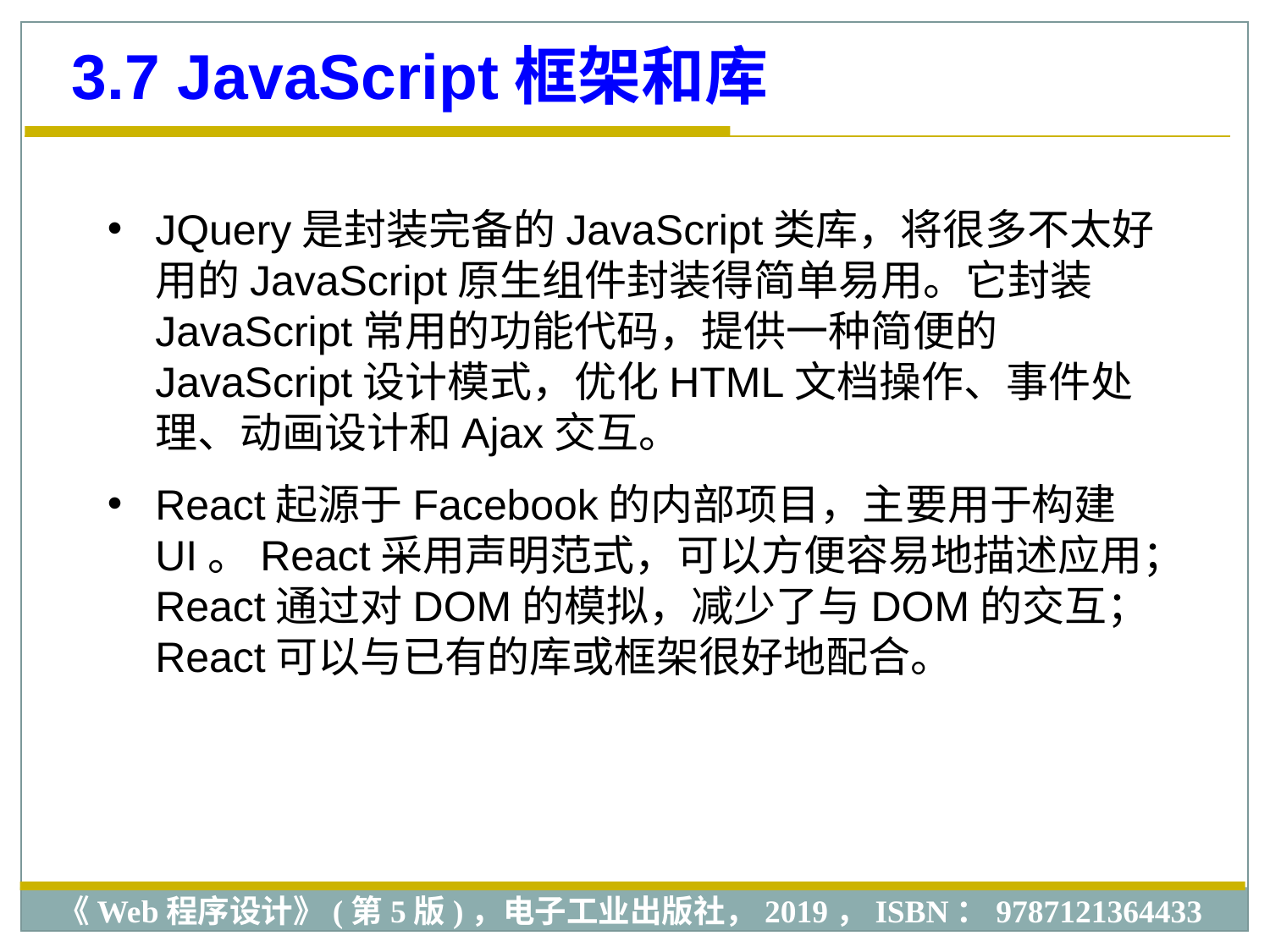

3.7 JavaScript框架和库
JQuery是封装完备的JavaScript类库，将很多不太好用的JavaScript原生组件封装得简单易用。它封装JavaScript常用的功能代码，提供一种简便的JavaScript设计模式，优化HTML文档操作、事件处理、动画设计和Ajax交互。
React起源于Facebook的内部项目，主要用于构建UI。React采用声明范式，可以方便容易地描述应用；React通过对DOM的模拟，减少了与DOM的交互；React可以与已有的库或框架很好地配合。